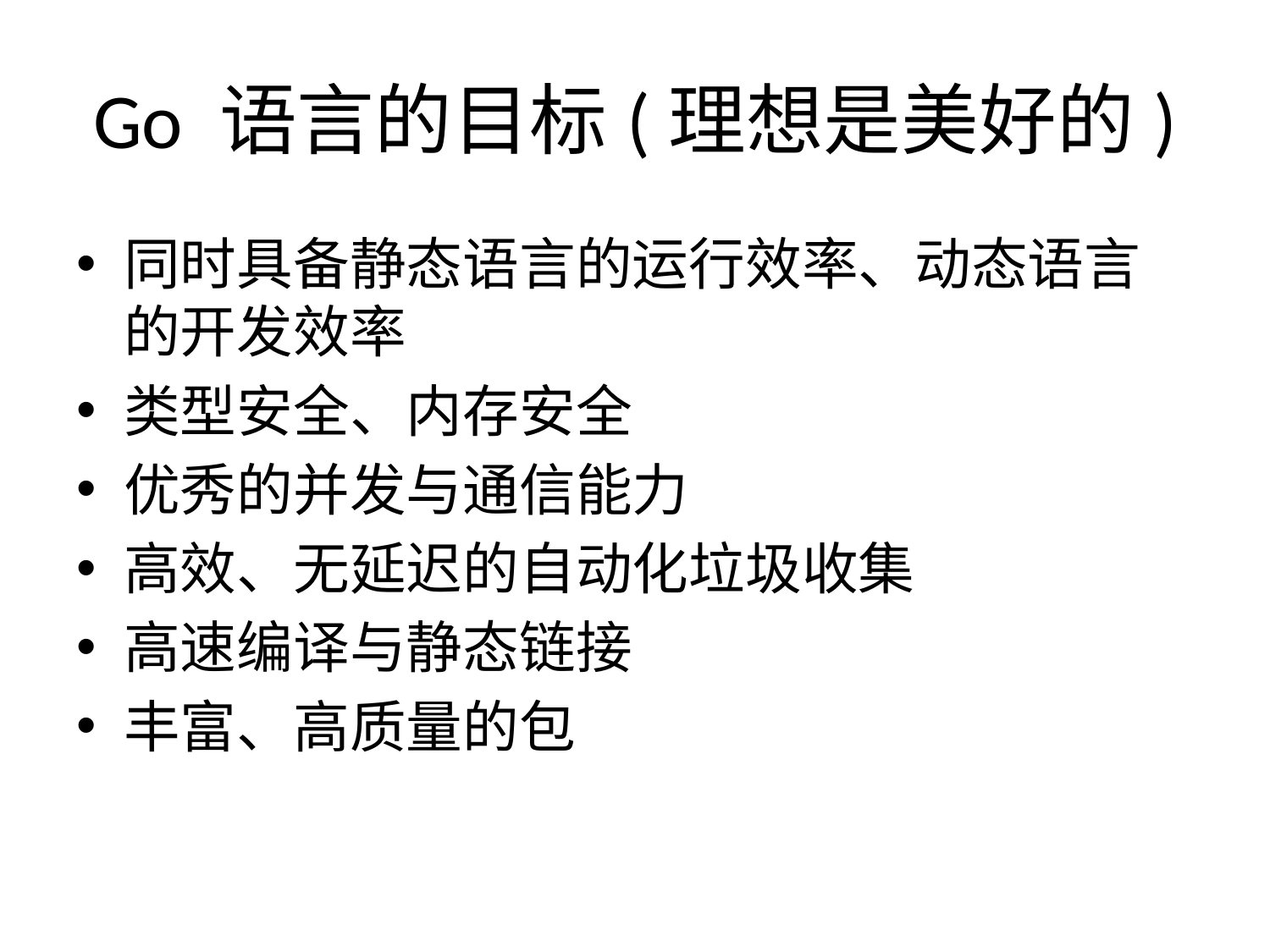

# Go 语言的目标(理想是美好的)
同时具备静态语言的运行效率、动态语言的开发效率
类型安全、内存安全
优秀的并发与通信能力
高效、无延迟的自动化垃圾收集
高速编译与静态链接
丰富、高质量的包